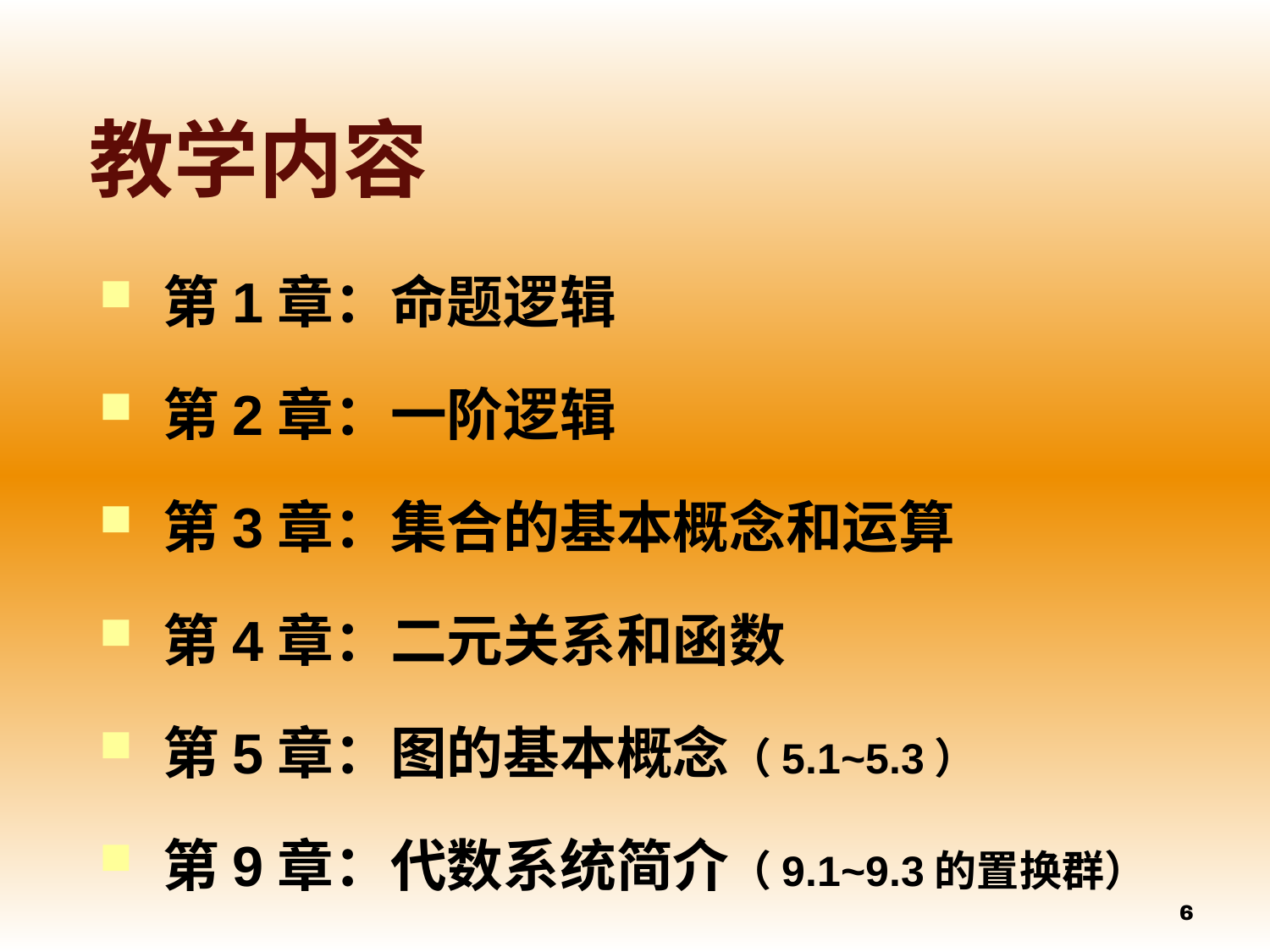

# 教学内容
第1章：命题逻辑
第2章：一阶逻辑
第3章：集合的基本概念和运算
第4章：二元关系和函数
第5章：图的基本概念（5.1~5.3）
第9章：代数系统简介（9.1~9.3的置换群）

6